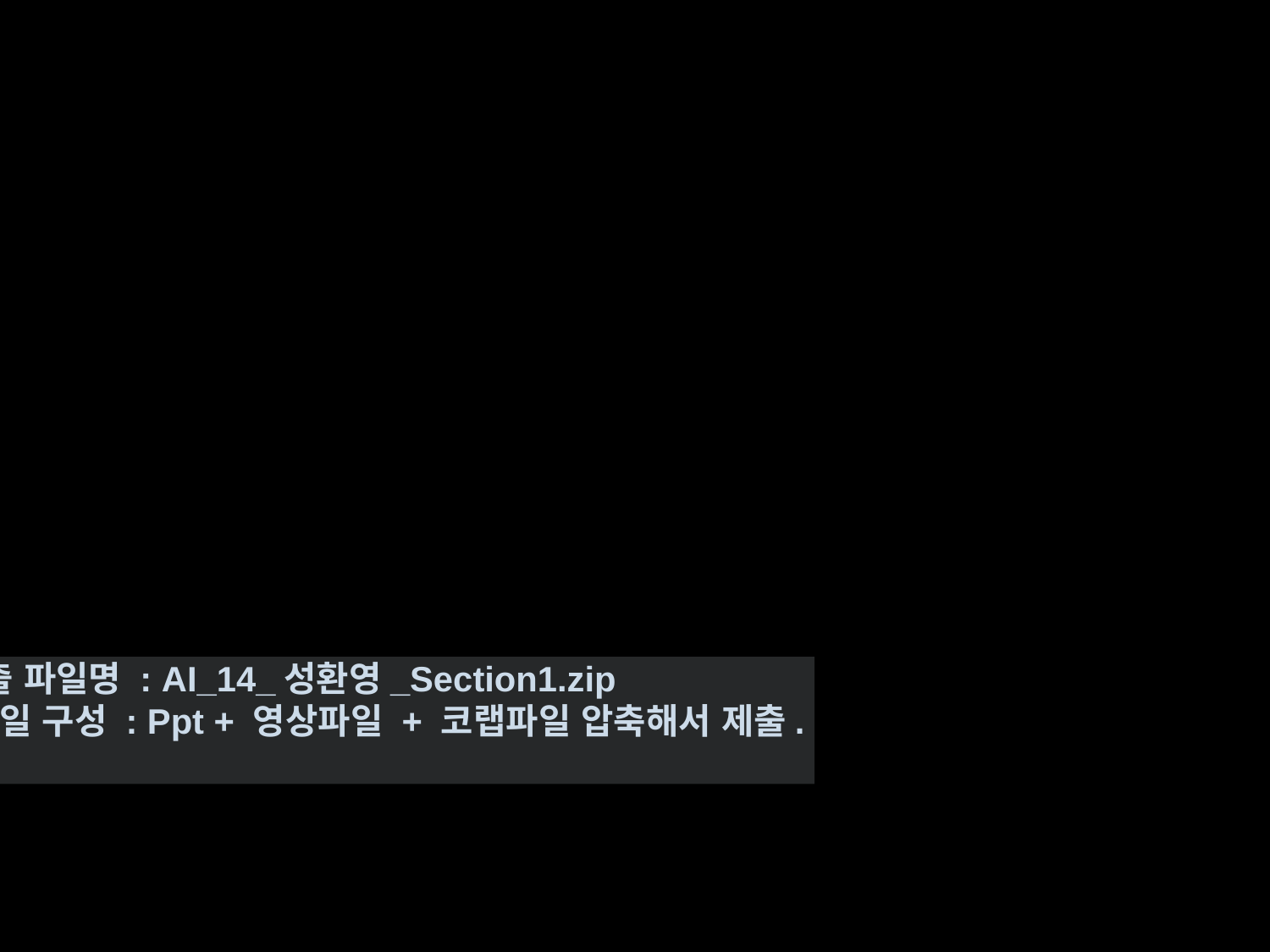

제출 파일명 : AI_14_성환영_Section1.zip
 파일 구성 : Ppt + 영상파일 + 코랩파일 압축해서 제출.